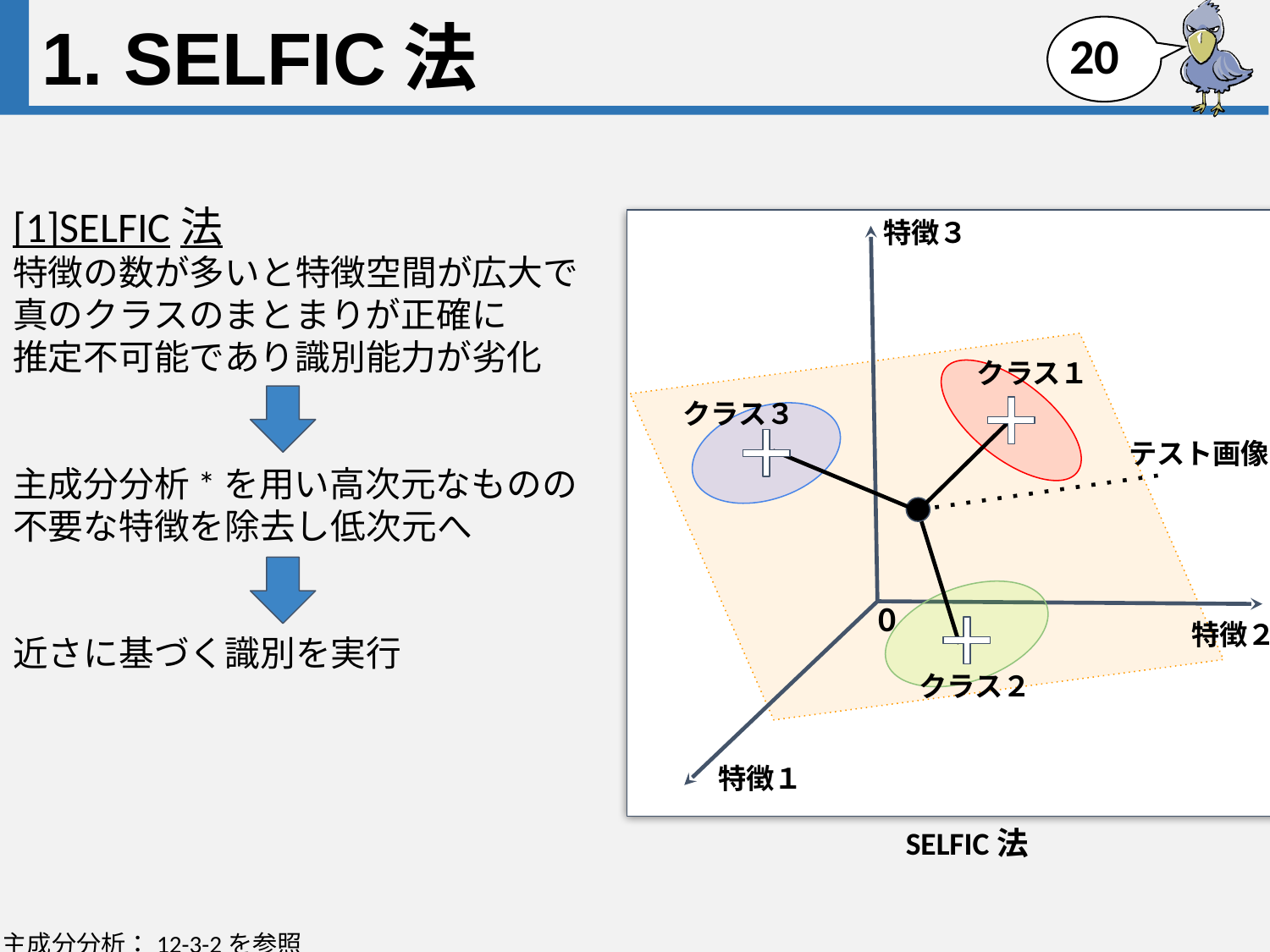

# 1. SELFIC法
20

[1]SELFIC法
特徴の数が多いと特徴空間が広大で
真のクラスのまとまりが正確に
推定不可能であり識別能力が劣化

主成分分析*を用い高次元なものの
不要な特徴を除去し低次元へ

近さに基づく識別を実行
特徴３

クラス１

クラス３

テスト画像

0

特徴２

クラス２
特徴１

SELFIC法
主成分分析：12-3-2を参照